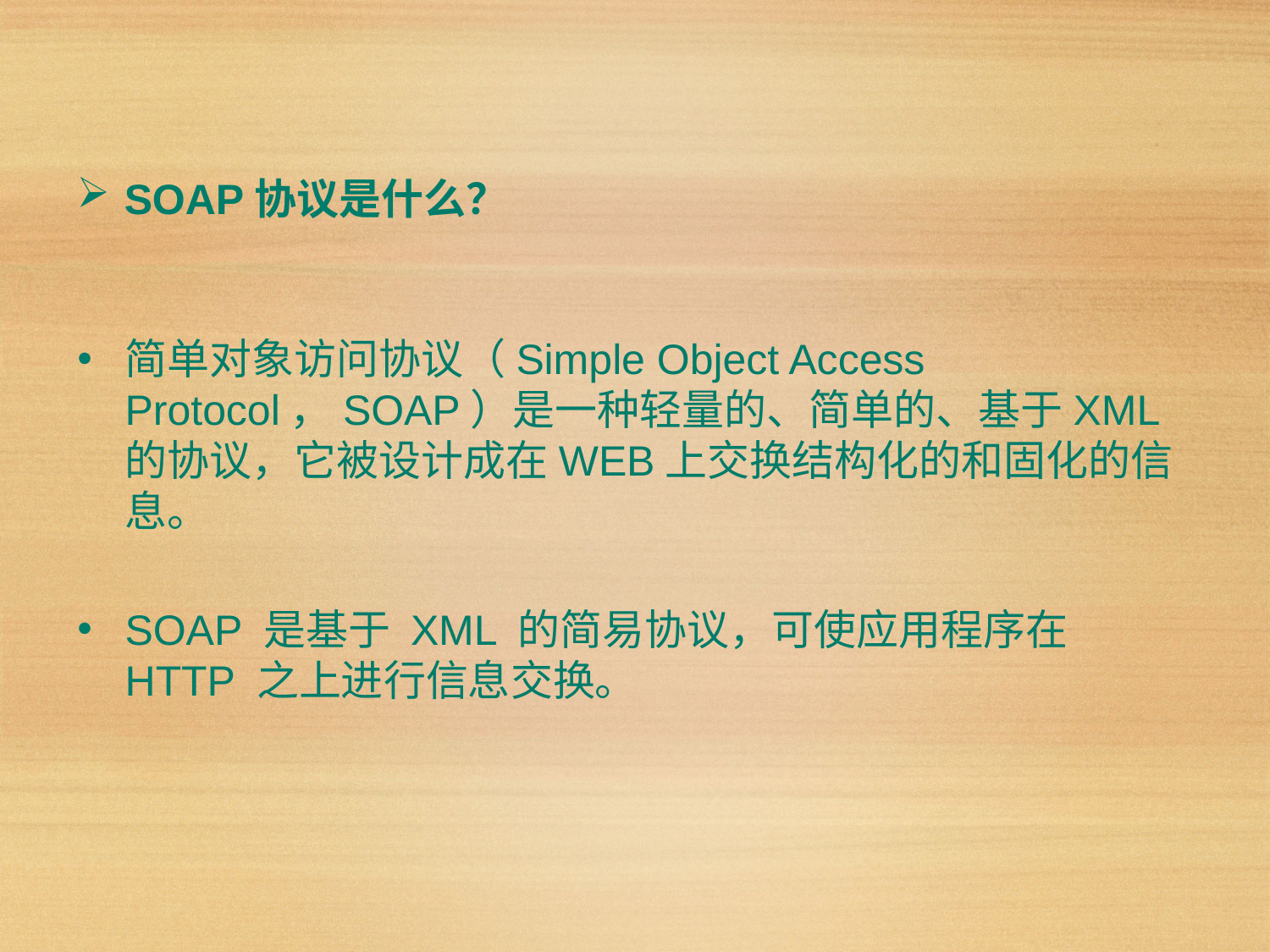

SOAP协议是什么？
简单对象访问协议（Simple Object Access Protocol，SOAP）是一种轻量的、简单的、基于XML的协议，它被设计成在WEB上交换结构化的和固化的信息。

SOAP 是基于 XML 的简易协议，可使应用程序在 HTTP 之上进行信息交换。